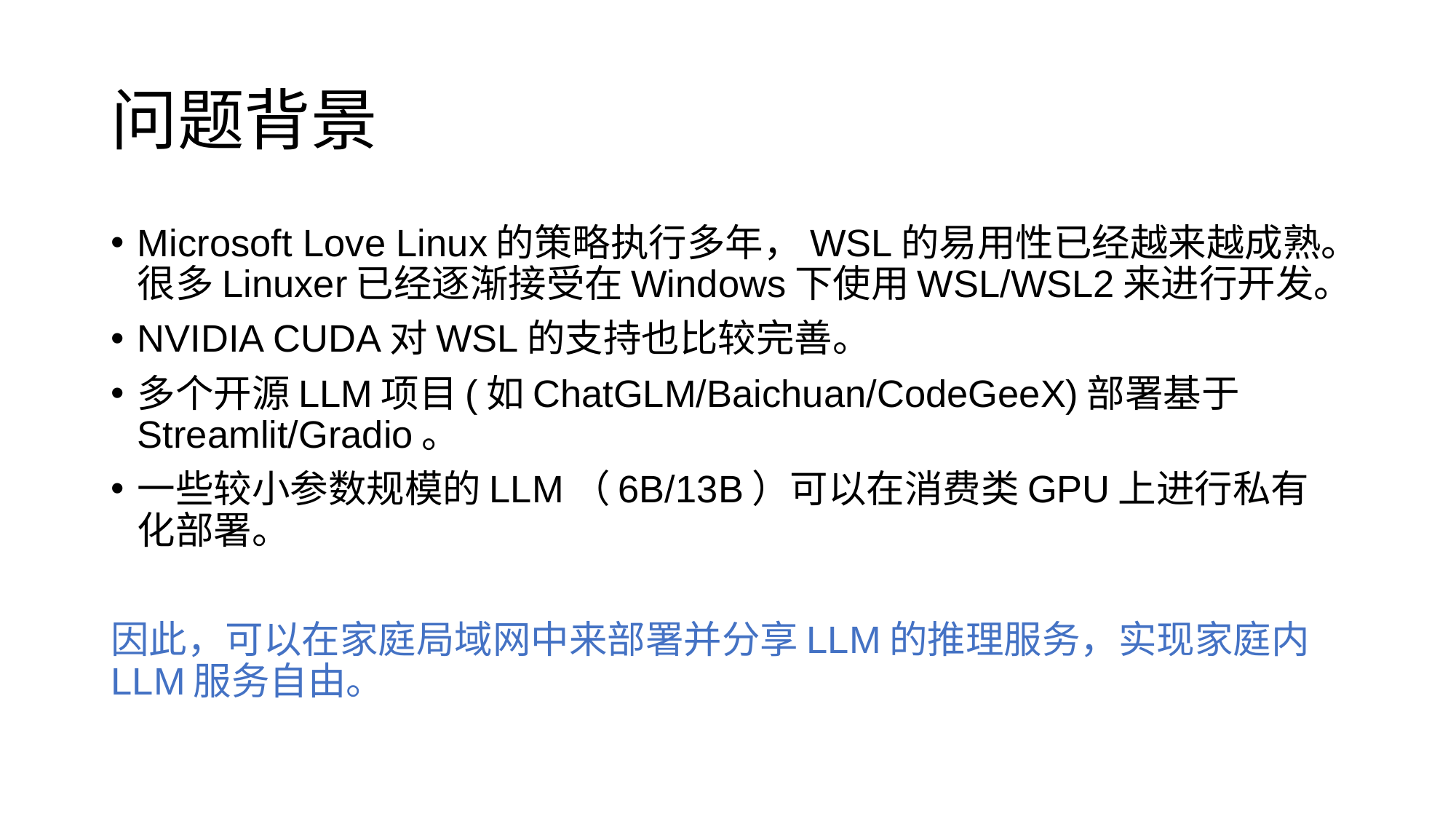

# 问题背景
Microsoft Love Linux的策略执行多年，WSL的易用性已经越来越成熟。很多Linuxer已经逐渐接受在Windows下使用WSL/WSL2来进行开发。
NVIDIA CUDA对WSL的支持也比较完善。
多个开源LLM项目(如ChatGLM/Baichuan/CodeGeeX)部署基于Streamlit/Gradio。
一些较小参数规模的LLM（6B/13B）可以在消费类GPU上进行私有化部署。

因此，可以在家庭局域网中来部署并分享LLM的推理服务，实现家庭内LLM服务自由。